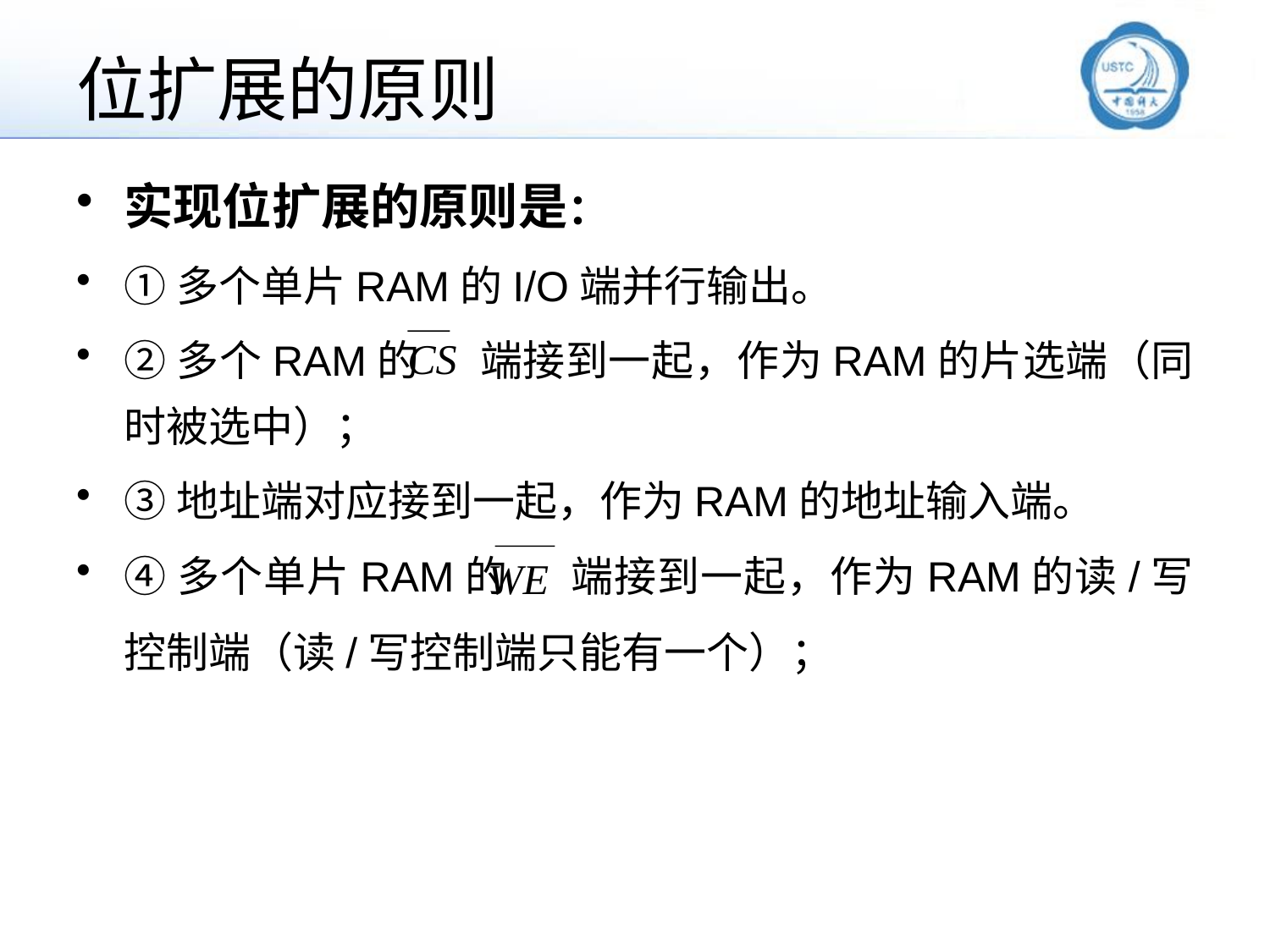

# 位扩展的原则
实现位扩展的原则是：
①多个单片RAM的I/O端并行输出。
②多个RAM的      端接到一起，作为RAM的片选端（同时被选中）；
③地址端对应接到一起，作为RAM的地址输入端。
④多个单片RAM的      端接到一起，作为RAM的读/写控制端（读/写控制端只能有一个）；
CS

WE